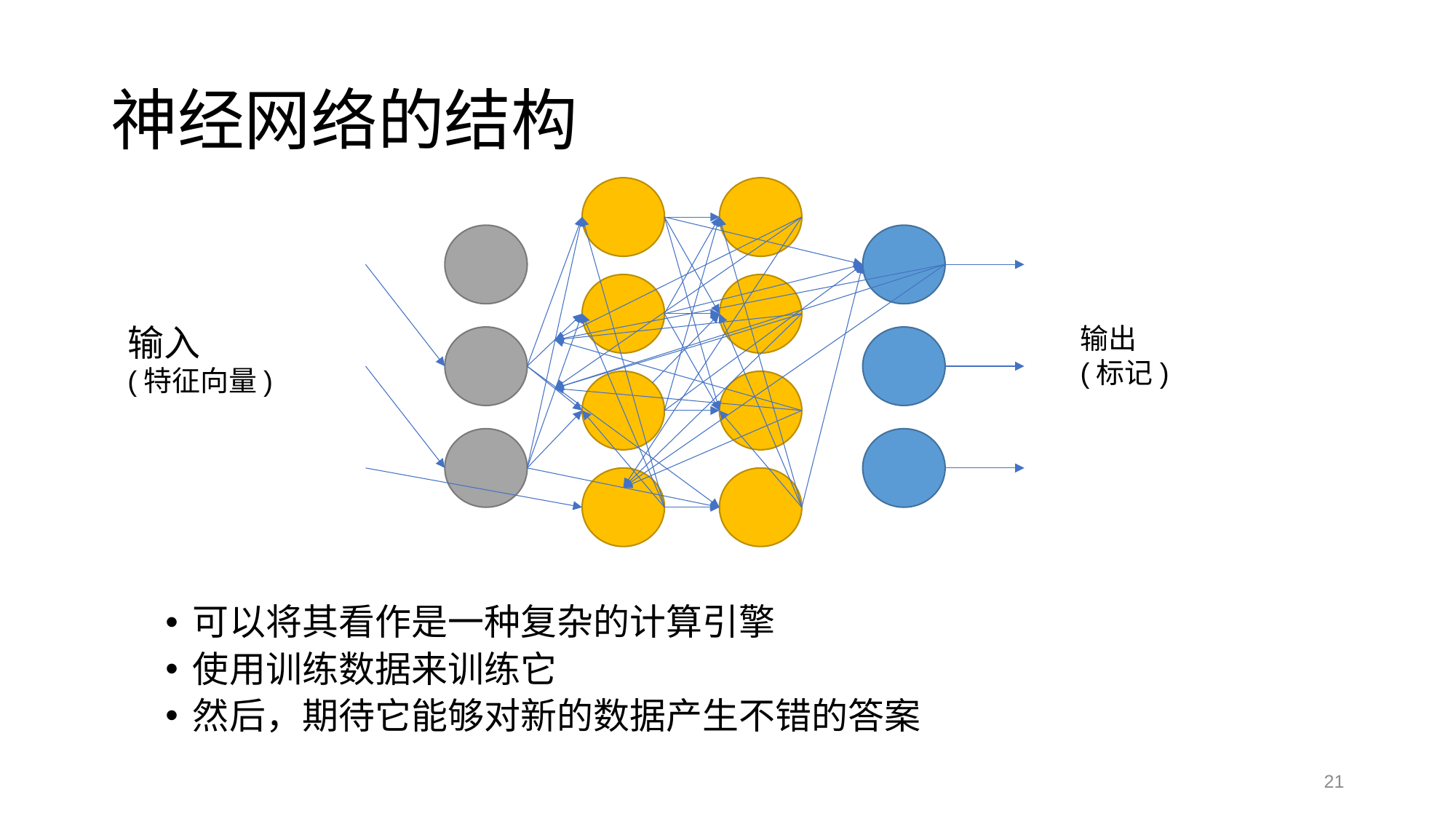

# 神经网络的结构

输入
(特征向量)
输出
(标记)

可以将其看作是一种复杂的计算引擎
使用训练数据来训练它
然后，期待它能够对新的数据产生不错的答案

21